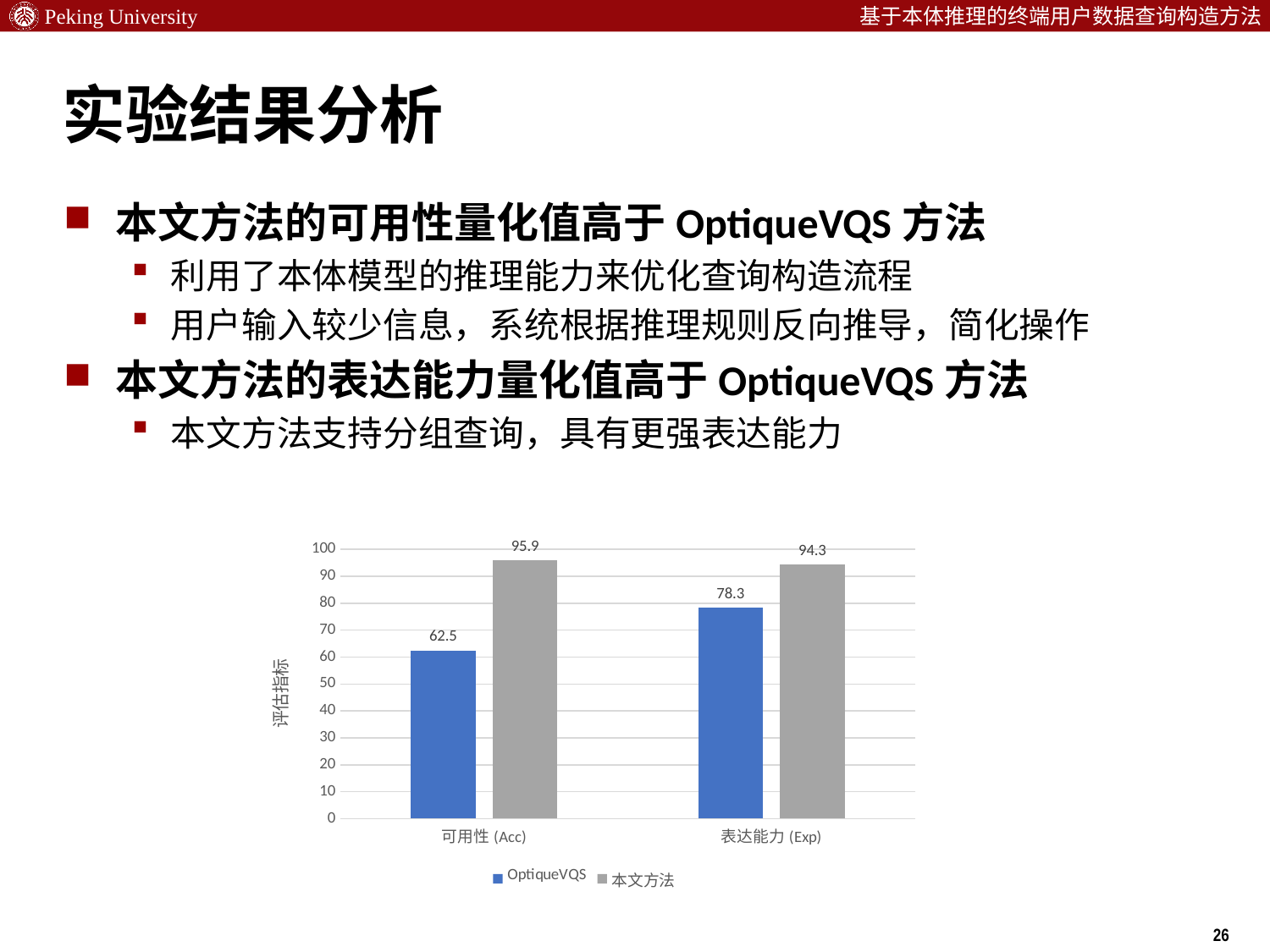

# 实验结果分析
本文方法的可用性量化值高于OptiqueVQS方法
利用了本体模型的推理能力来优化查询构造流程
用户输入较少信息，系统根据推理规则反向推导，简化操作
本文方法的表达能力量化值高于OptiqueVQS方法
本文方法支持分组查询，具有更强表达能力

### Chart

| Category | OptiqueVQS | 本文方法 |
|---|---|---|
| 可用性(Acc) | 62.5 | 95.9 |
| 表达能力(Exp) | 78.3 | 94.3 |